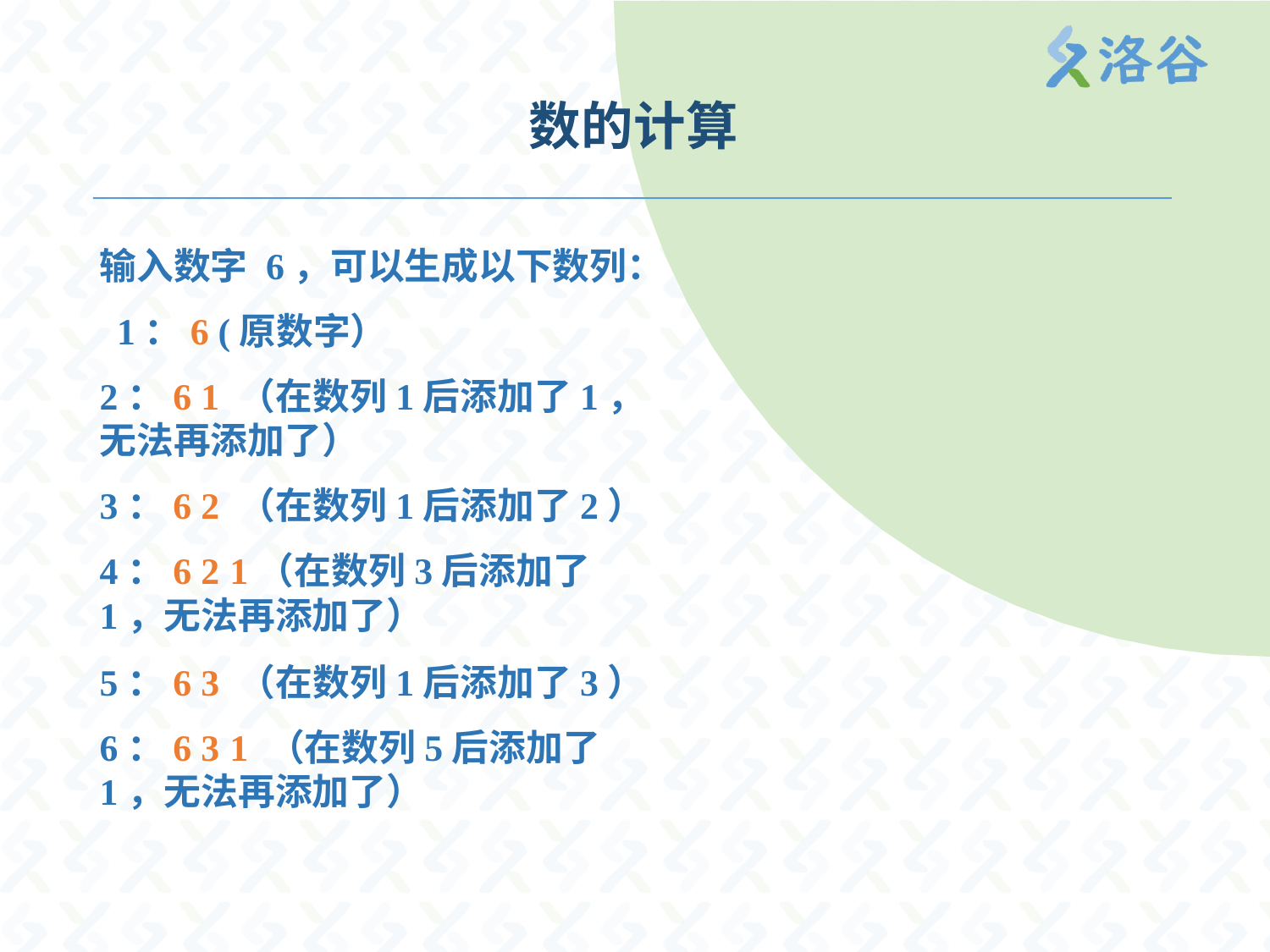

# 数的计算

输入数字 6，可以生成以下数列： 1：6 (原数字）

2：6 1 （在数列1后添加了1，无法再添加了）

3：6 2 （在数列1后添加了2）

4：6 2 1（在数列3后添加了1，无法再添加了）

5：6 3 （在数列1后添加了3）

6：6 3 1 （在数列5后添加了1，无法再添加了）